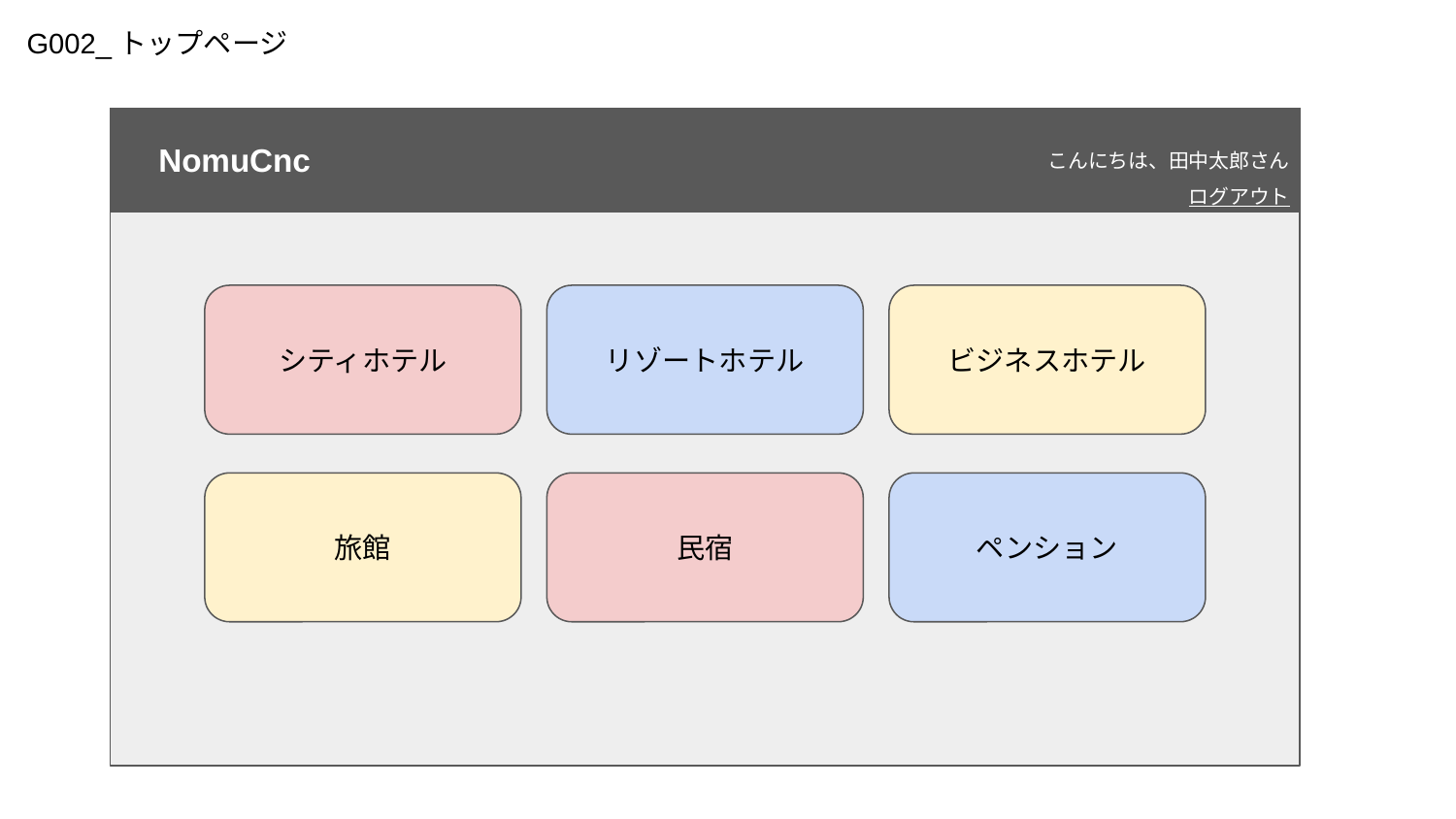

G002_トップページ

こんにちは、田中太郎さん
ログアウト
NomuCnc
シティホテル
リゾートホテル
ビジネスホテル
旅館
民宿
ペンション